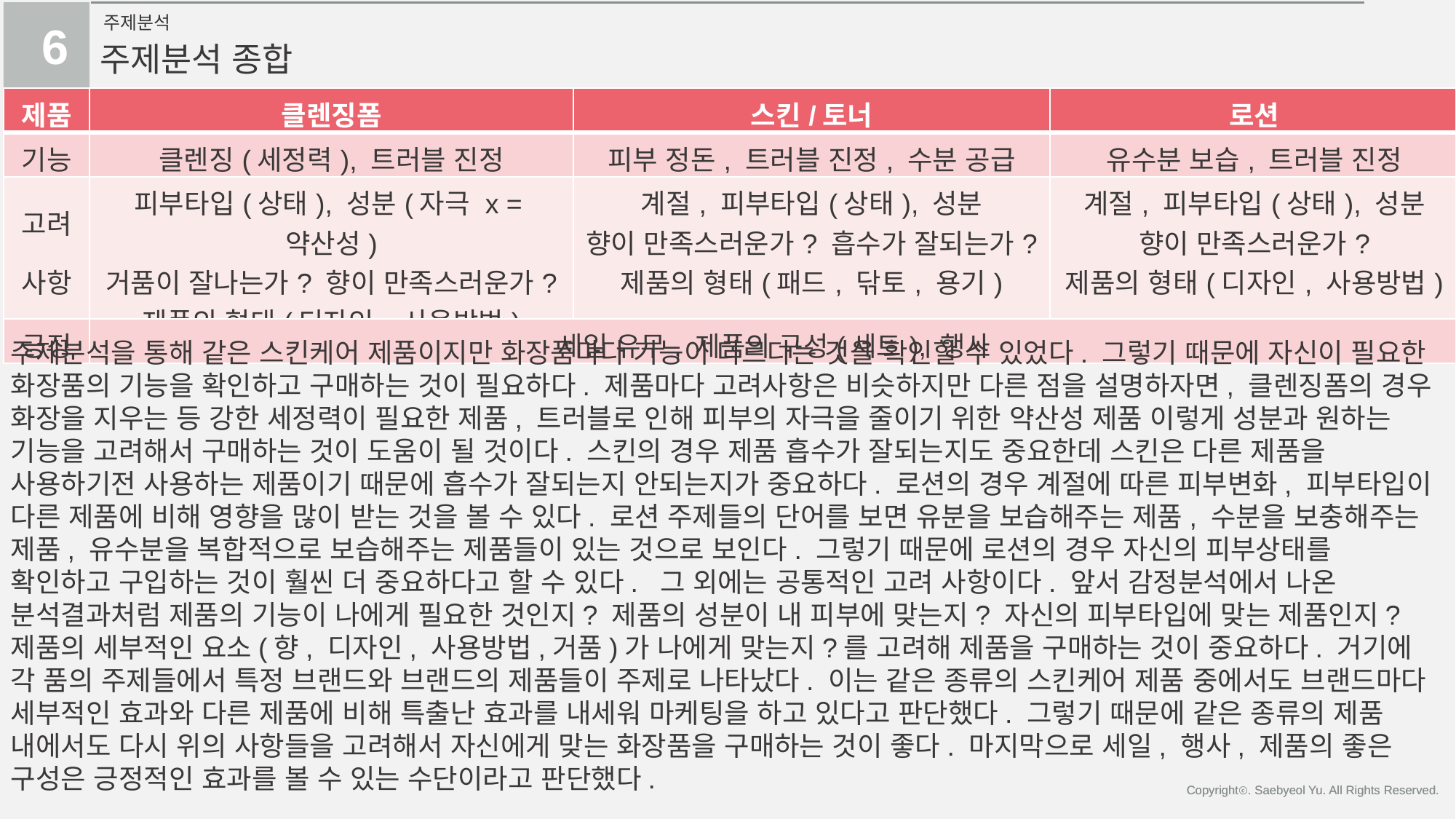

주제분석
주제분석 종합
6
| 제품 | 클렌징폼 | 스킨/토너 | 로션 |
| --- | --- | --- | --- |
| 기능 | 클렌징(세정력), 트러블 진정 | 피부 정돈, 트러블 진정, 수분 공급 | 유수분 보습, 트러블 진정 |
| 고려사항 | 피부타입(상태), 성분(자극 x =약산성) 거품이 잘나는가? 향이 만족스러운가? 제품의 형태(디자인, 사용방법) | 계절, 피부타입(상태), 성분 향이 만족스러운가? 흡수가 잘되는가? 제품의 형태(패드, 닦토, 용기) | 계절, 피부타입(상태), 성분 향이 만족스러운가? 제품의 형태(디자인, 사용방법) |
| 긍정 | 세일 유무, 제품의 구성(세트), 행사 |  |  |
주제분석을 통해 같은 스킨케어 제품이지만 화장품마다 기능이 다르다는 것을 확인할 수 있었다. 그렇기 때문에 자신이 필요한 화장품의 기능을 확인하고 구매하는 것이 필요하다. 제품마다 고려사항은 비슷하지만 다른 점을 설명하자면, 클렌징폼의 경우 화장을 지우는 등 강한 세정력이 필요한 제품, 트러블로 인해 피부의 자극을 줄이기 위한 약산성 제품 이렇게 성분과 원하는 기능을 고려해서 구매하는 것이 도움이 될 것이다. 스킨의 경우 제품 흡수가 잘되는지도 중요한데 스킨은 다른 제품을 사용하기전 사용하는 제품이기 때문에 흡수가 잘되는지 안되는지가 중요하다. 로션의 경우 계절에 따른 피부변화, 피부타입이 다른 제품에 비해 영향을 많이 받는 것을 볼 수 있다. 로션 주제들의 단어를 보면 유분을 보습해주는 제품, 수분을 보충해주는 제품, 유수분을 복합적으로 보습해주는 제품들이 있는 것으로 보인다. 그렇기 때문에 로션의 경우 자신의 피부상태를 확인하고 구입하는 것이 훨씬 더 중요하다고 할 수 있다.  그 외에는 공통적인 고려 사항이다. 앞서 감정분석에서 나온 분석결과처럼 제품의 기능이 나에게 필요한 것인지? 제품의 성분이 내 피부에 맞는지? 자신의 피부타입에 맞는 제품인지? 제품의 세부적인 요소(향, 디자인, 사용방법,거품)가 나에게 맞는지?를 고려해 제품을 구매하는 것이 중요하다. 거기에 각 품의 주제들에서 특정 브랜드와 브랜드의 제품들이 주제로 나타났다. 이는 같은 종류의 스킨케어 제품 중에서도 브랜드마다 세부적인 효과와 다른 제품에 비해 특출난 효과를 내세워 마케팅을 하고 있다고 판단했다. 그렇기 때문에 같은 종류의 제품 내에서도 다시 위의 사항들을 고려해서 자신에게 맞는 화장품을 구매하는 것이 좋다. 마지막으로 세일, 행사, 제품의 좋은 구성은 긍정적인 효과를 볼 수 있는 수단이라고 판단했다.

Copyrightⓒ. Saebyeol Yu. All Rights Reserved.